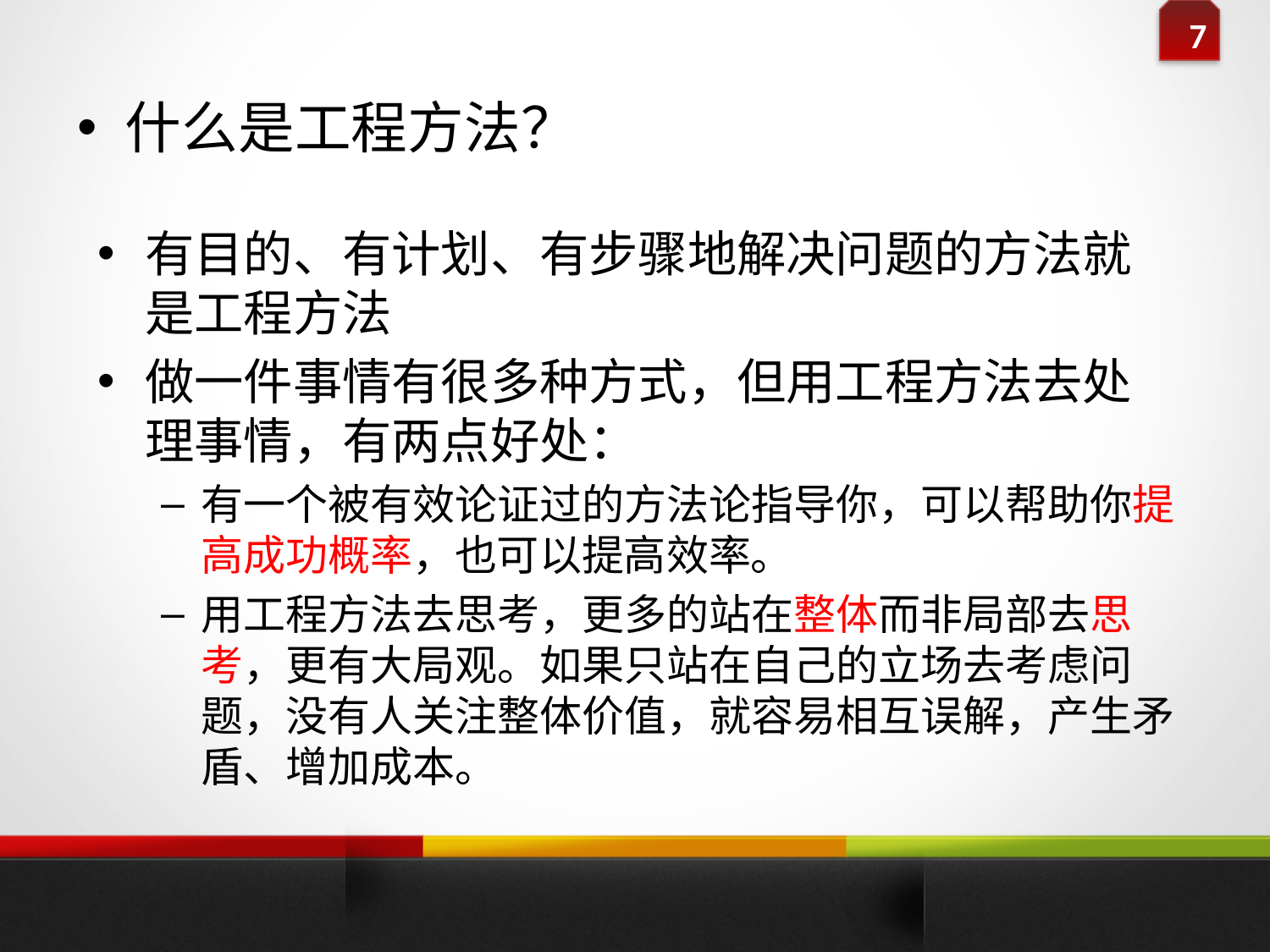

什么是工程方法？
有目的、有计划、有步骤地解决问题的方法就是工程方法
做一件事情有很多种方式，但用工程方法去处理事情，有两点好处：
有一个被有效论证过的方法论指导你，可以帮助你提高成功概率，也可以提高效率。
用工程方法去思考，更多的站在整体而非局部去思考，更有大局观。如果只站在自己的立场去考虑问题，没有人关注整体价值，就容易相互误解，产生矛盾、增加成本。